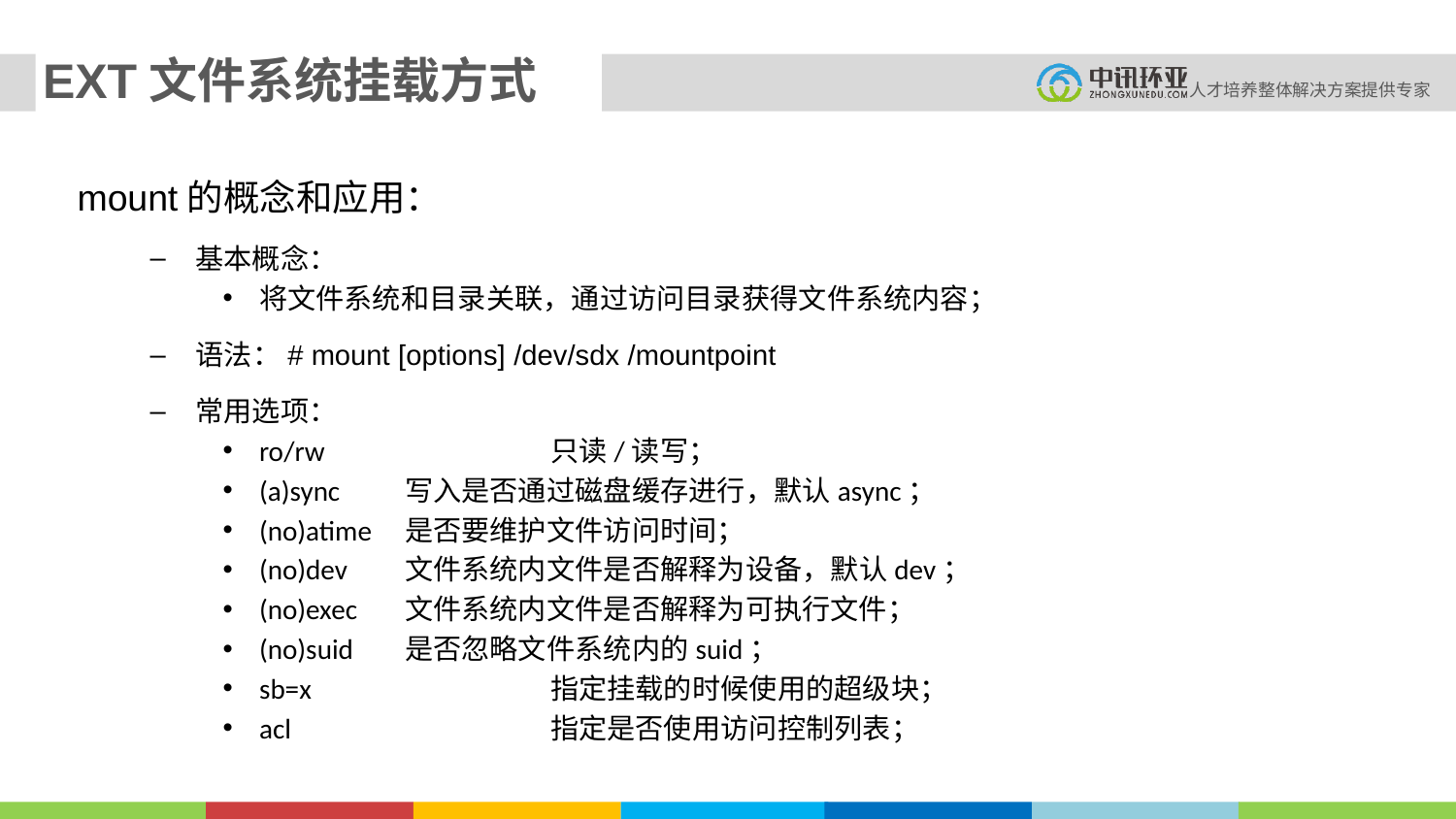

# EXT文件系统挂载方式
mount的概念和应用：
基本概念：
将文件系统和目录关联，通过访问目录获得文件系统内容；
语法：# mount [options] /dev/sdx /mountpoint
常用选项：
ro/rw		只读/读写；
(a)sync	写入是否通过磁盘缓存进行，默认async；
(no)atime	是否要维护文件访问时间；
(no)dev	文件系统内文件是否解释为设备，默认dev；
(no)exec	文件系统内文件是否解释为可执行文件；
(no)suid	是否忽略文件系统内的suid；
sb=x		指定挂载的时候使用的超级块；
acl		指定是否使用访问控制列表；